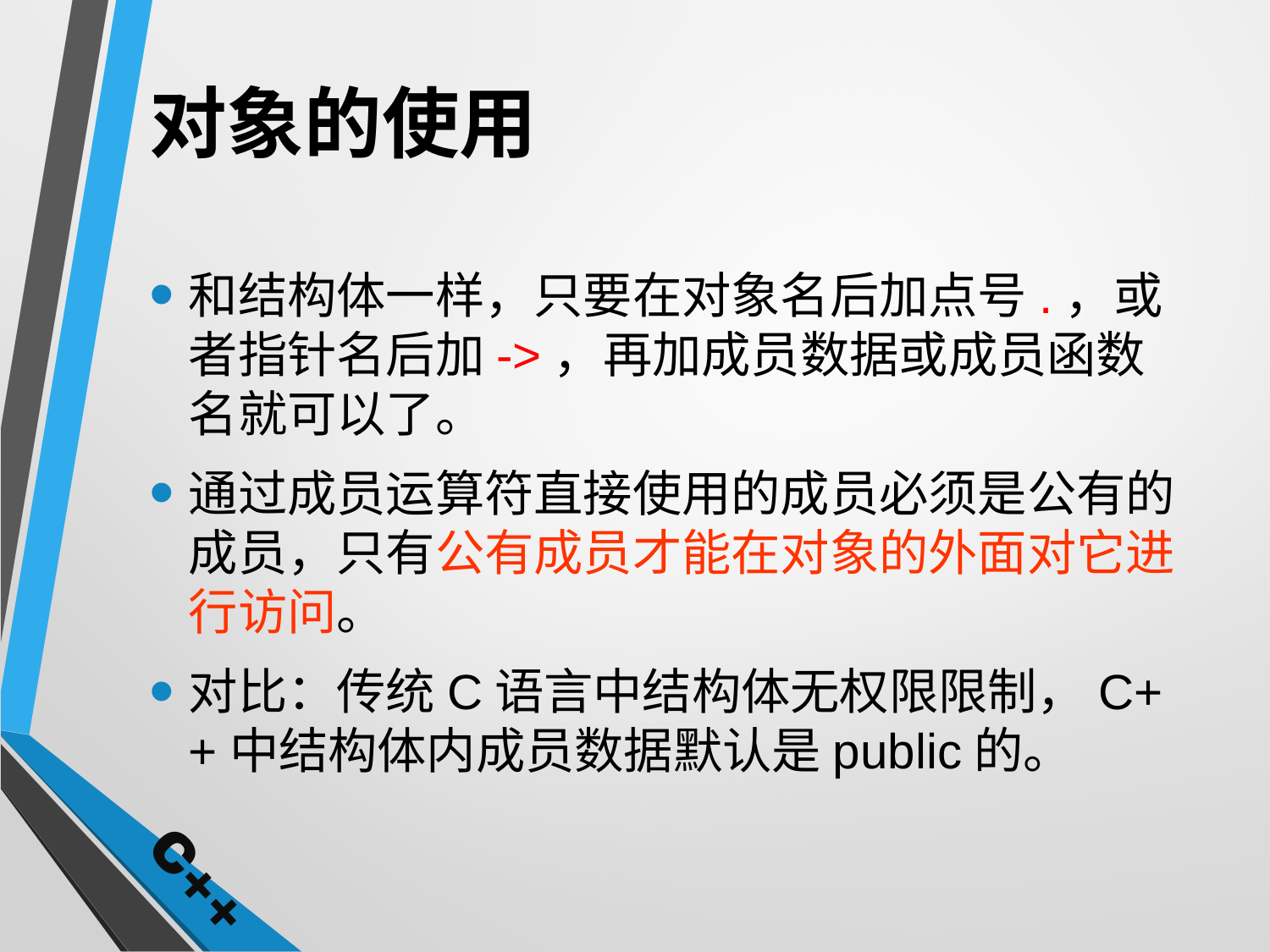

# 对象的使用
和结构体一样，只要在对象名后加点号.，或者指针名后加->，再加成员数据或成员函数名就可以了。
通过成员运算符直接使用的成员必须是公有的成员，只有公有成员才能在对象的外面对它进行访问。
对比：传统C语言中结构体无权限限制，C++中结构体内成员数据默认是public的。